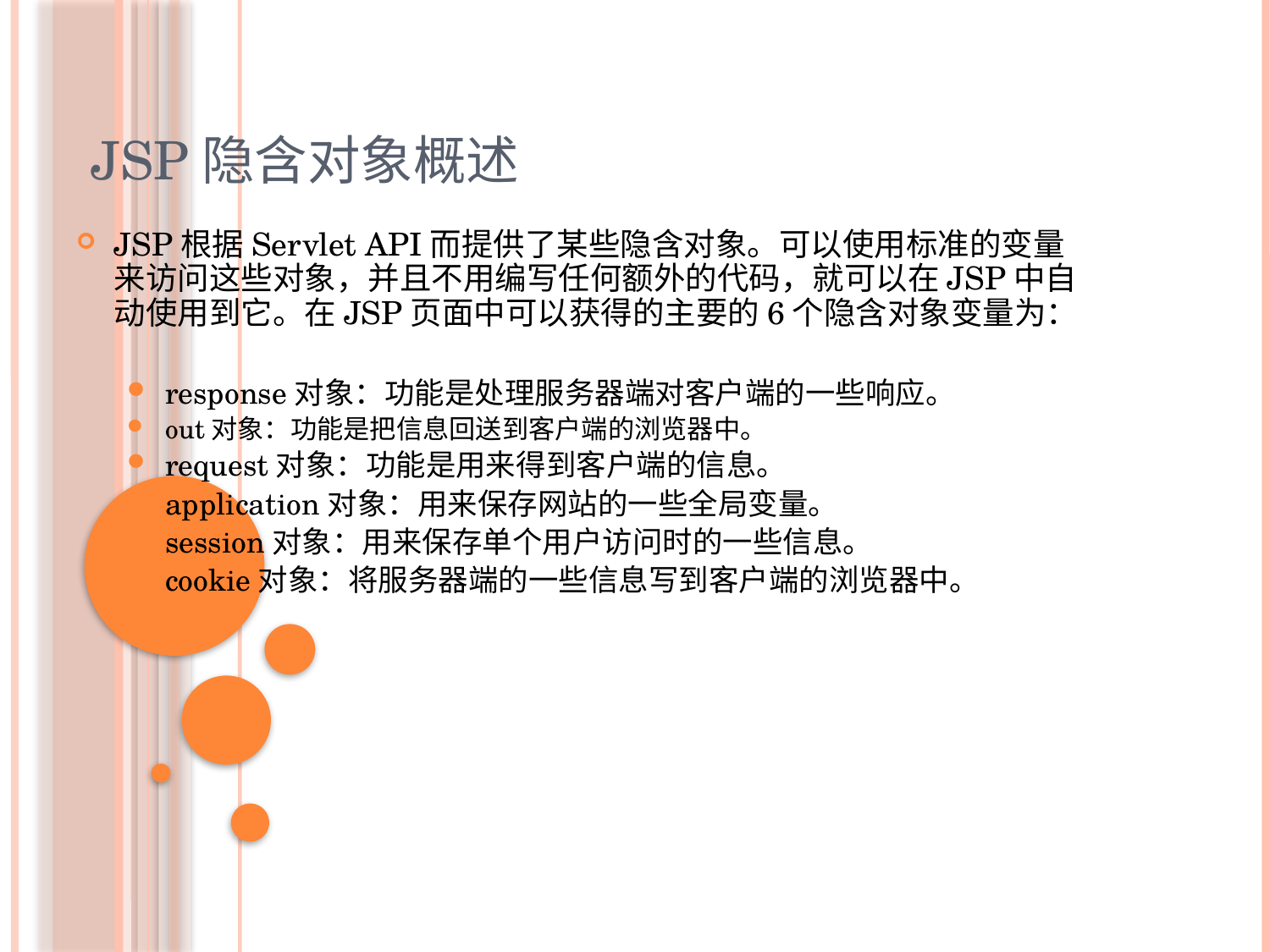

JSP隐含对象概述
JSP根据Servlet API而提供了某些隐含对象。可以使用标准的变量来访问这些对象，并且不用编写任何额外的代码，就可以在JSP中自动使用到它。在JSP页面中可以获得的主要的6个隐含对象变量为：

response对象：功能是处理服务器端对客户端的一些响应。
out对象：功能是把信息回送到客户端的浏览器中。
request对象：功能是用来得到客户端的信息。
application对象：用来保存网站的一些全局变量。
session对象：用来保存单个用户访问时的一些信息。
cookie对象：将服务器端的一些信息写到客户端的浏览器中。